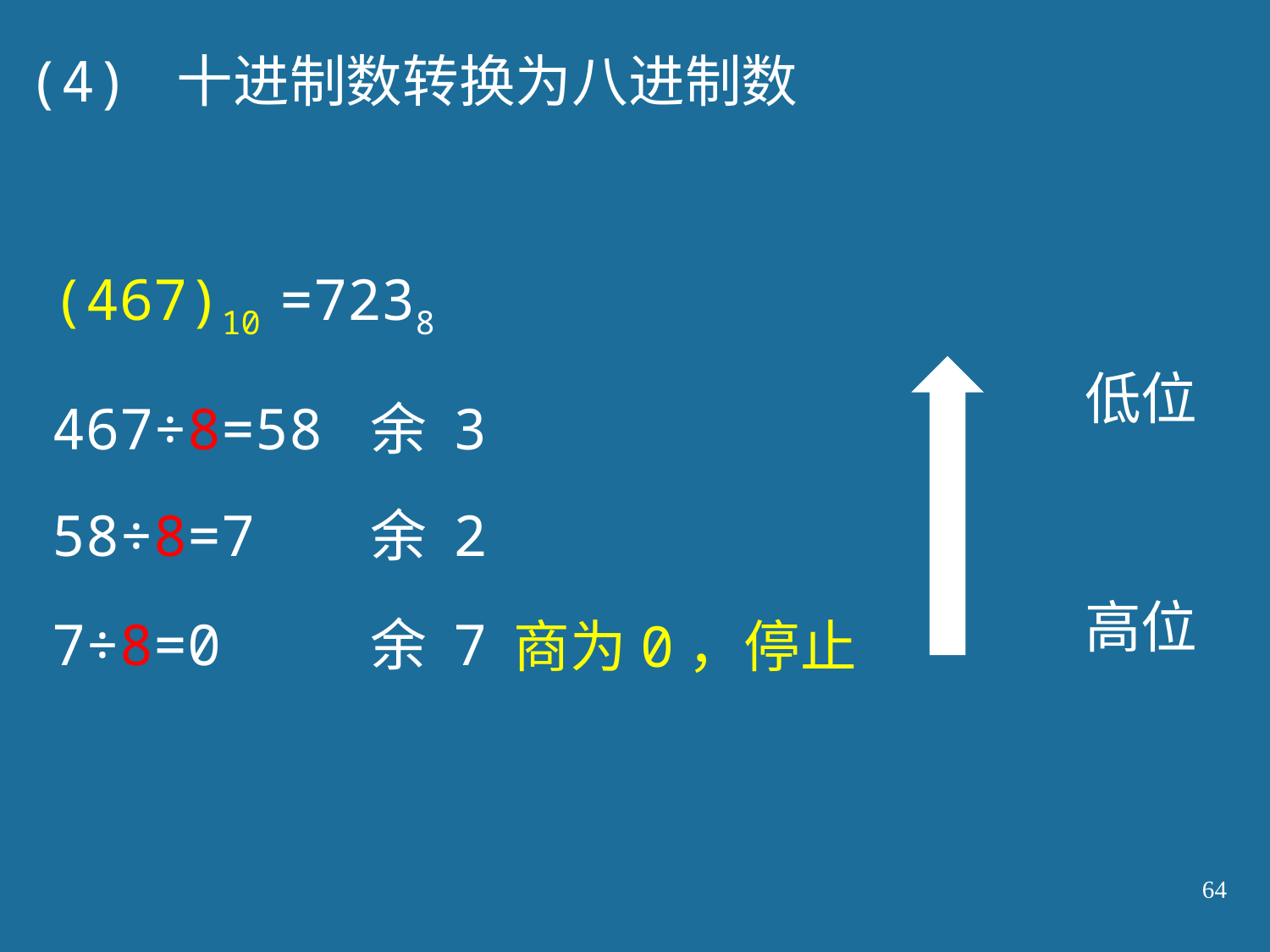

(4) 十进制数转换为八进制数
(467)10 =7238

低位
467÷8=58 余 3
58÷8=7   余 2
高位
7÷8=0    余 7
商为0，停止
64